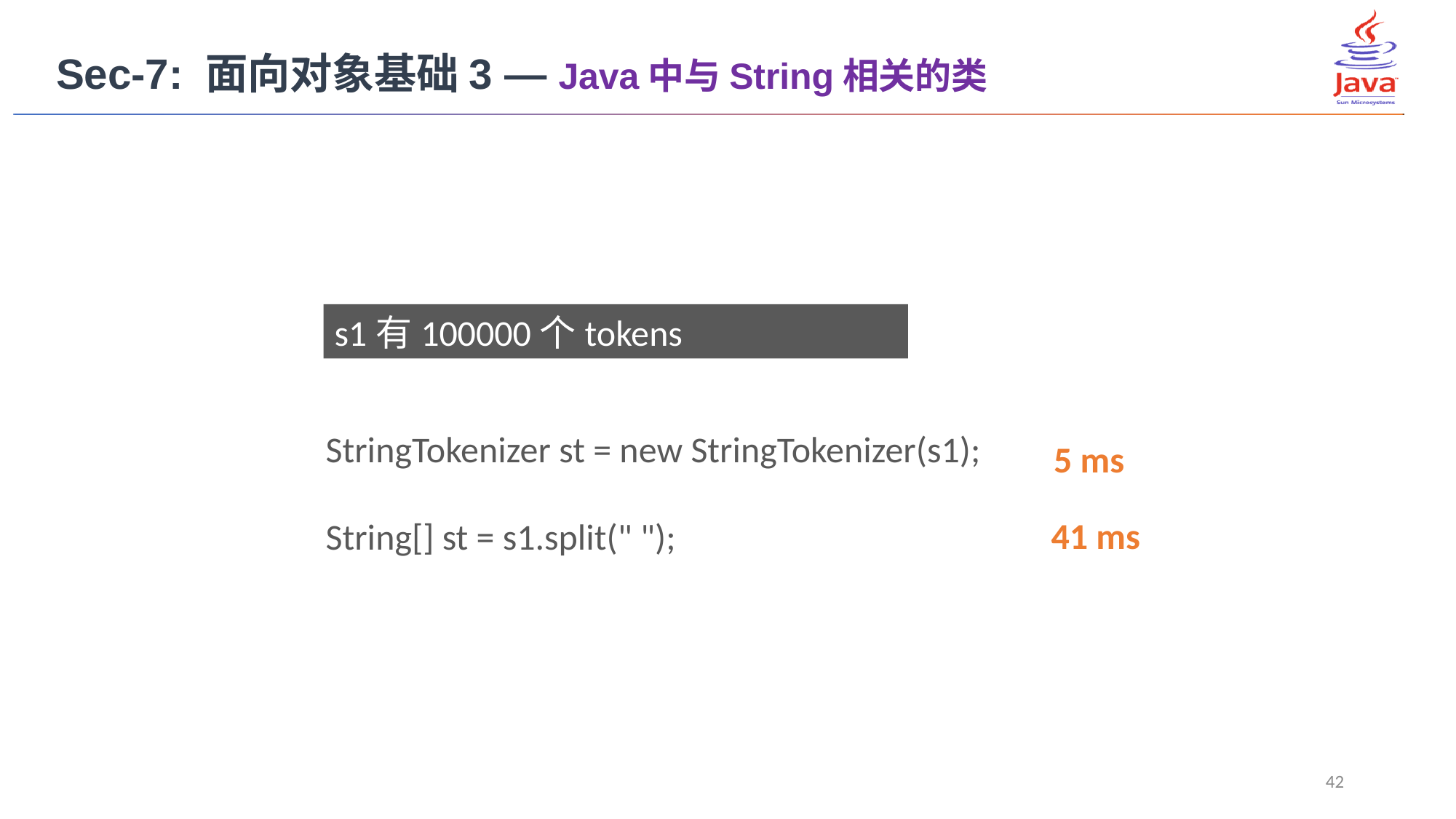

Sec-7: 面向对象基础3 — Java中与String相关的类
s1有100000个tokens
StringTokenizer st = new StringTokenizer(s1);

String[] st = s1.split(" ");
5 ms
41 ms
42